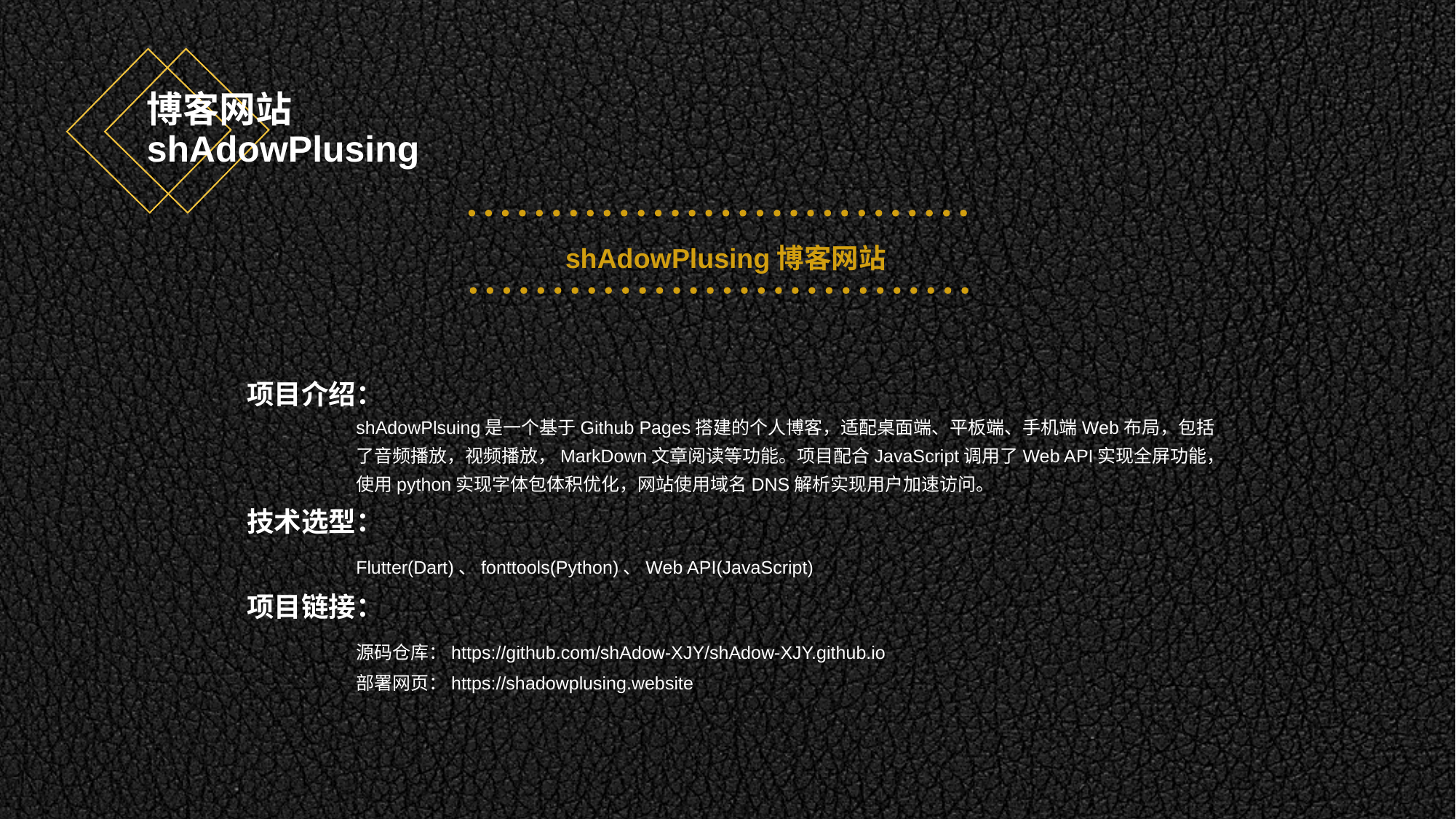

# 博客网站 shAdowPlusing

shAdowPlusing博客网站

项目介绍：
	shAdowPlsuing是一个基于Github Pages搭建的个人博客，适配桌面端、平板端、手机端Web布局，包括	了音频播放，视频播放，MarkDown文章阅读等功能。项目配合JavaScript调用了Web API实现全屏功能，	使用python实现字体包体积优化，网站使用域名DNS解析实现用户加速访问。
技术选型：
	Flutter(Dart)、fonttools(Python)、Web API(JavaScript)
项目链接：
	源码仓库：https://github.com/shAdow-XJY/shAdow-XJY.github.io
	部署网页：https://shadowplusing.website